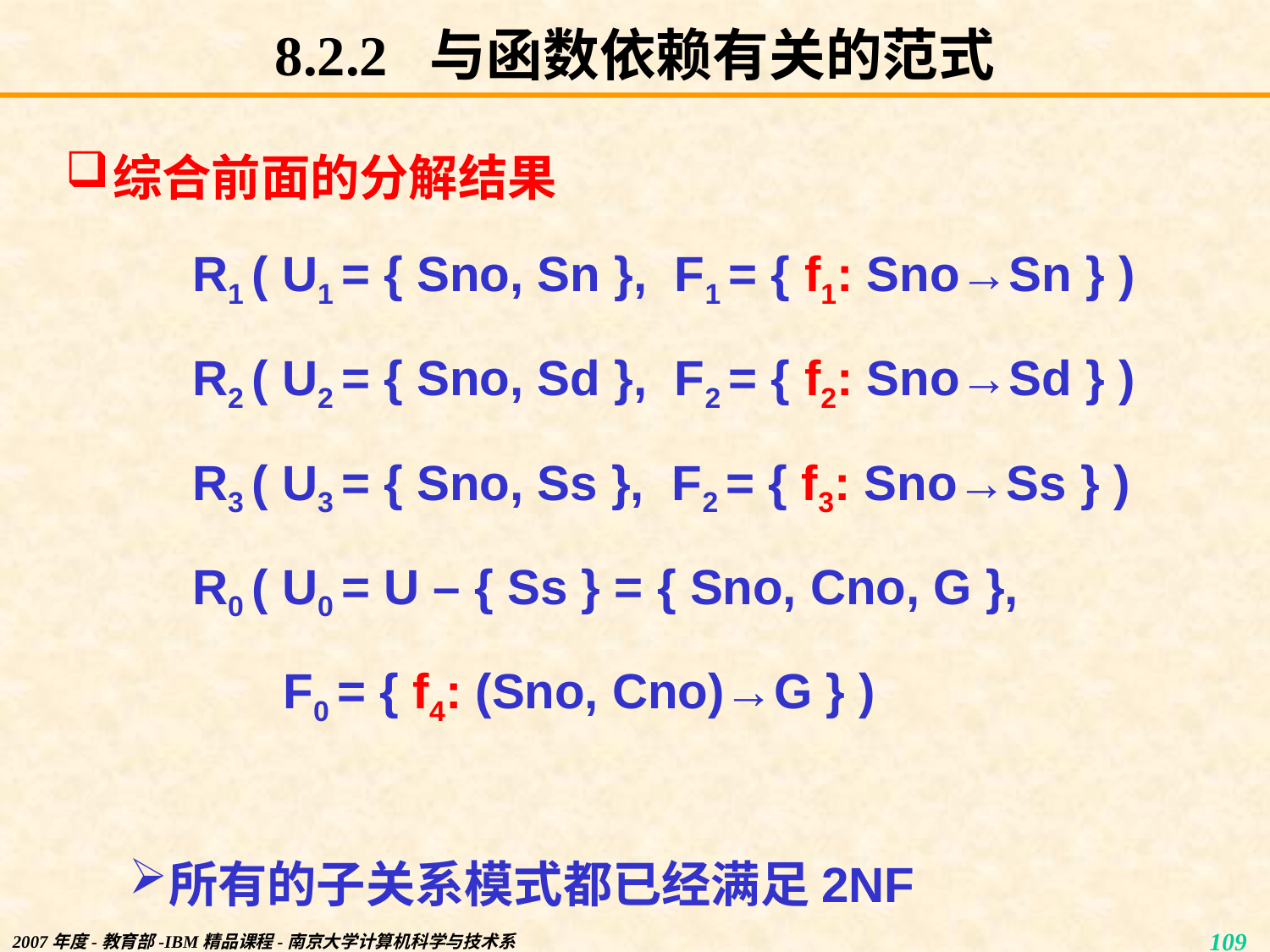

# 8.2.2  与函数依赖有关的范式
综合前面的分解结果
R1 ( U1 = { Sno, Sn },  F1 = { f1: Sno→Sn } )
R2 ( U2 = { Sno, Sd },  F2 = { f2: Sno→Sd } )
R3 ( U3 = { Sno, Ss },  F2 = { f3: Sno→Ss } )
R0 ( U0 = U – { Ss } = { Sno, Cno, G },
  F0 = { f4: (Sno, Cno)→G } )

所有的子关系模式都已经满足2NF
109
2007年度-教育部-IBM精品课程-南京大学计算机科学与技术系